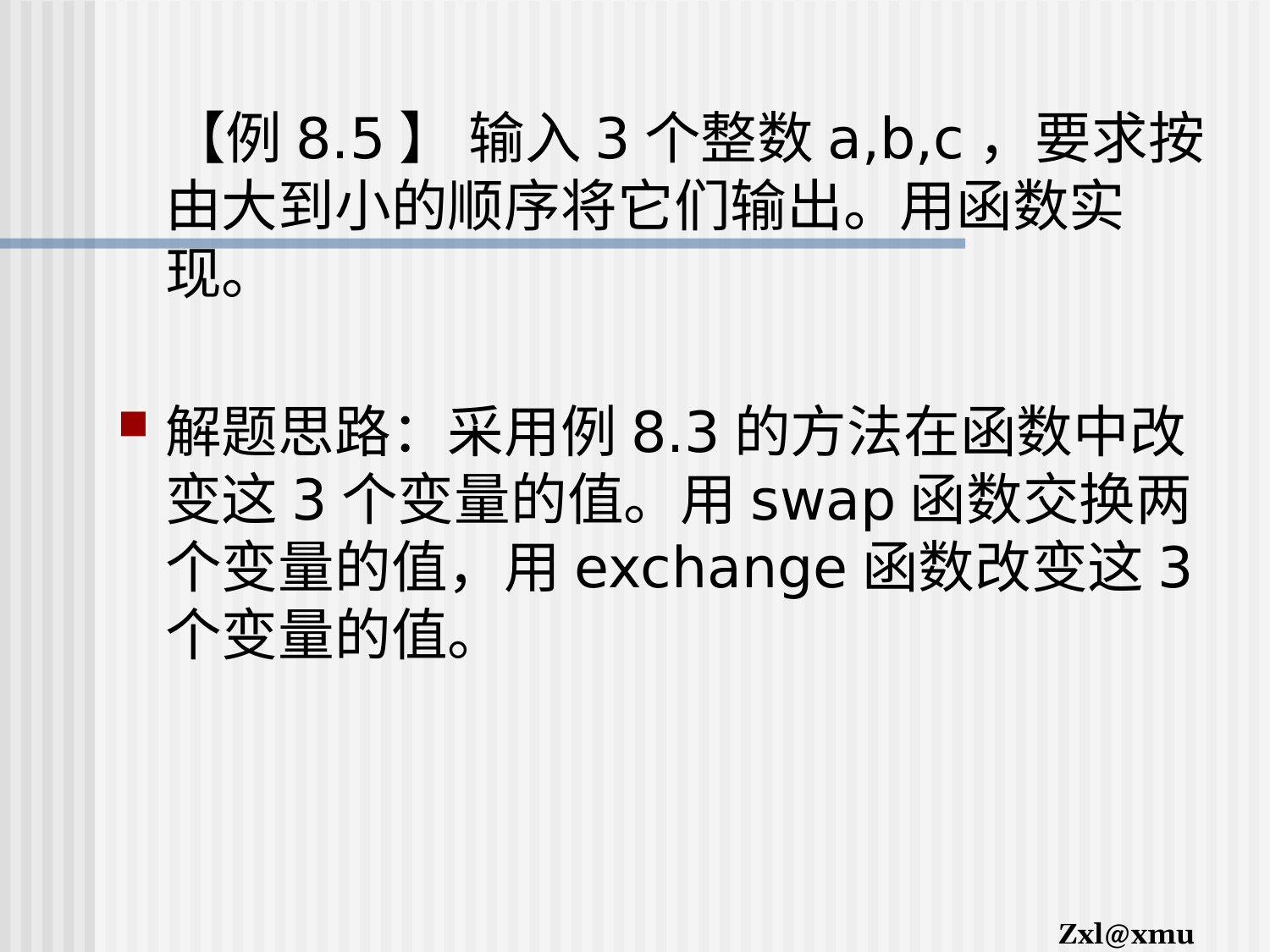

【例8.5】 输入3个整数a,b,c，要求按由大到小的顺序将它们输出。用函数实现。

解题思路：采用例8.3的方法在函数中改变这3个变量的值。用swap函数交换两个变量的值，用exchange函数改变这3个变量的值。